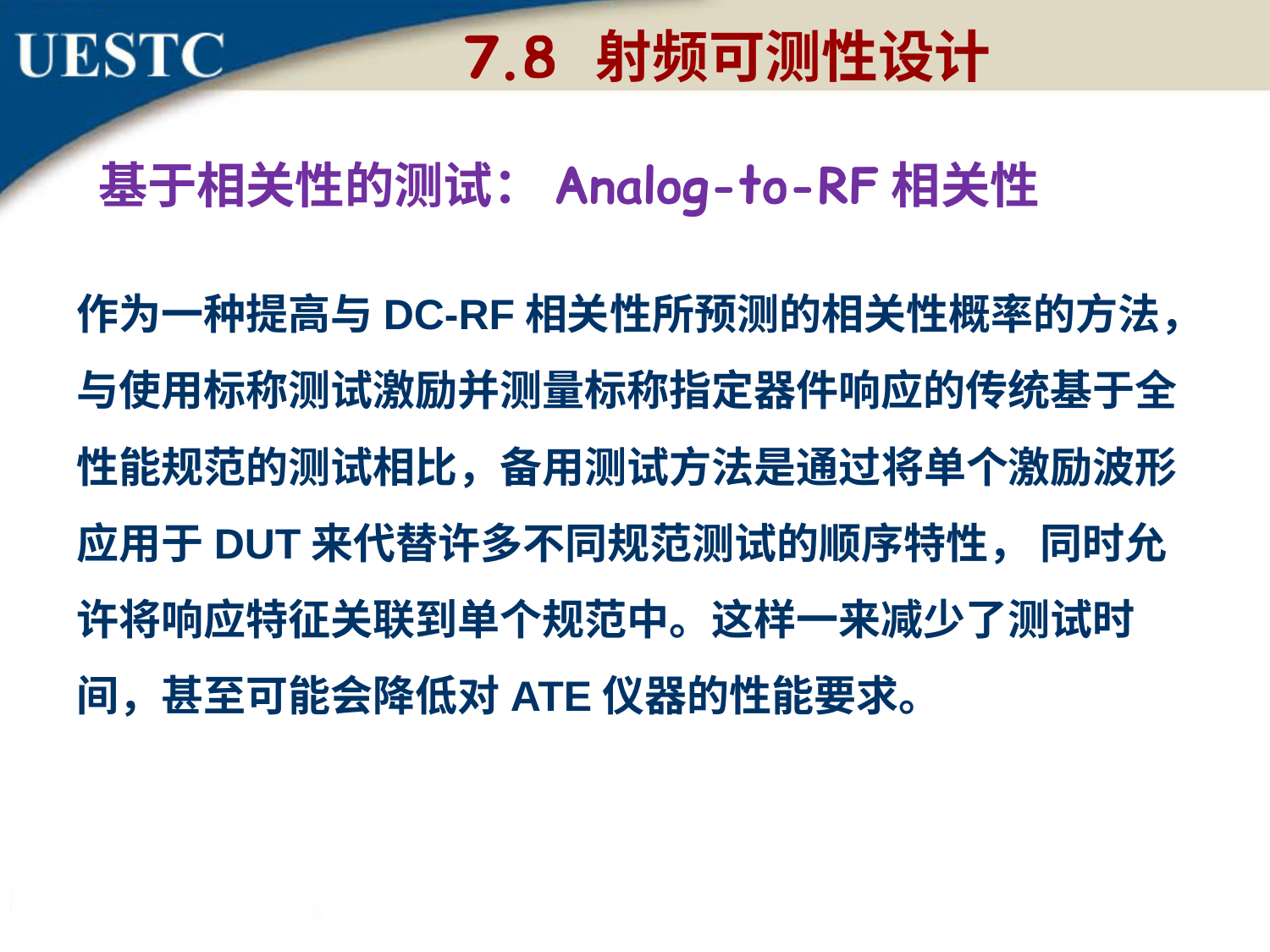

7.8 射频可测性设计
基于相关性的测试：Analog-to-RF相关性
作为一种提高与DC-RF相关性所预测的相关性概率的方法，与使用标称测试激励并测量标称指定器件响应的传统基于全性能规范的测试相比，备用测试方法是通过将单个激励波形应用于DUT来代替许多不同规范测试的顺序特性， 同时允许将响应特征关联到单个规范中。这样一来减少了测试时间，甚至可能会降低对ATE仪器的性能要求。